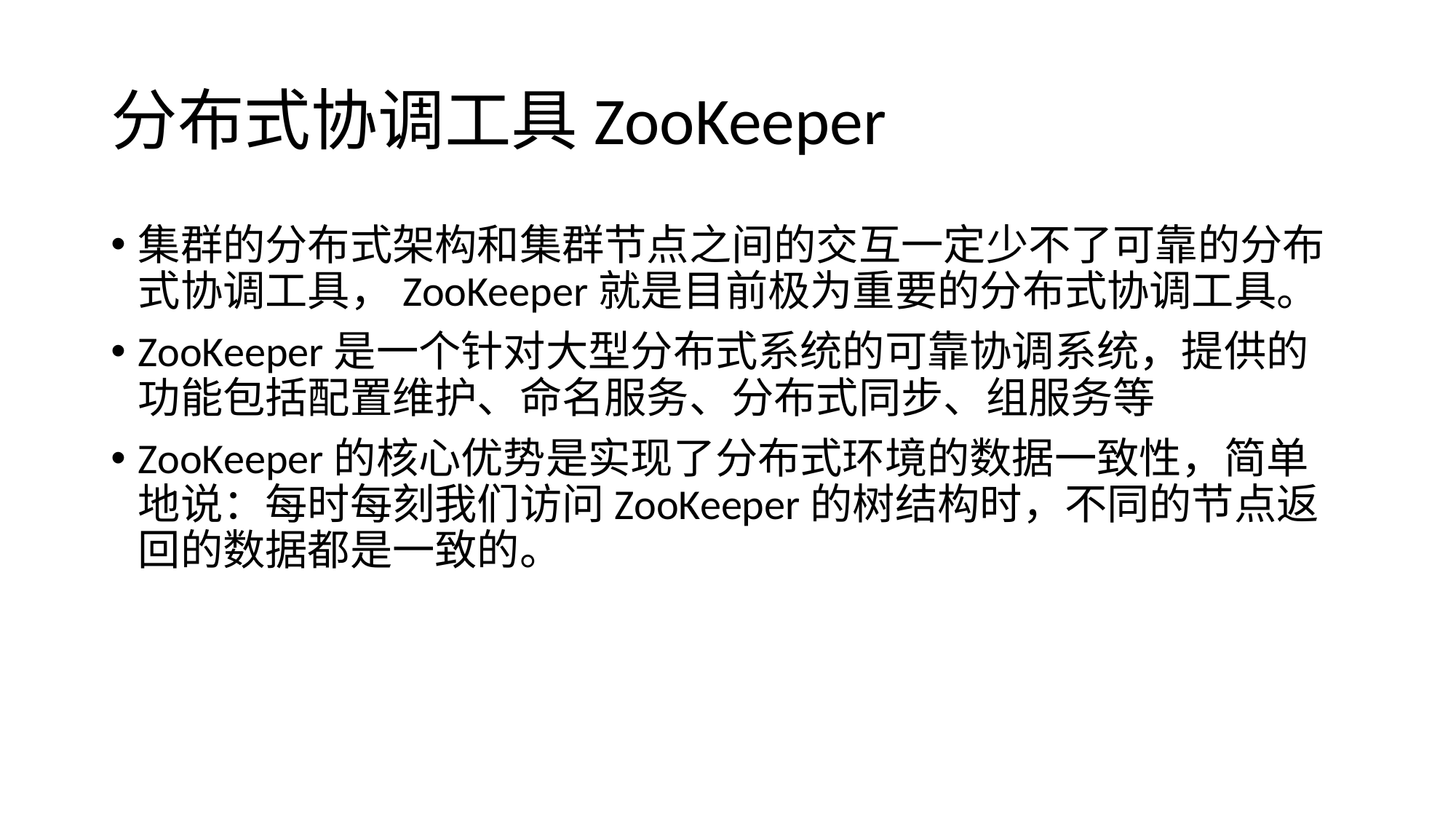

# 分布式协调工具ZooKeeper
集群的分布式架构和集群节点之间的交互一定少不了可靠的分布式协调工具，ZooKeeper就是目前极为重要的分布式协调工具。
ZooKeeper是一个针对大型分布式系统的可靠协调系统，提供的功能包括配置维护、命名服务、分布式同步、组服务等
ZooKeeper的核心优势是实现了分布式环境的数据一致性，简单地说：每时每刻我们访问ZooKeeper的树结构时，不同的节点返回的数据都是一致的。